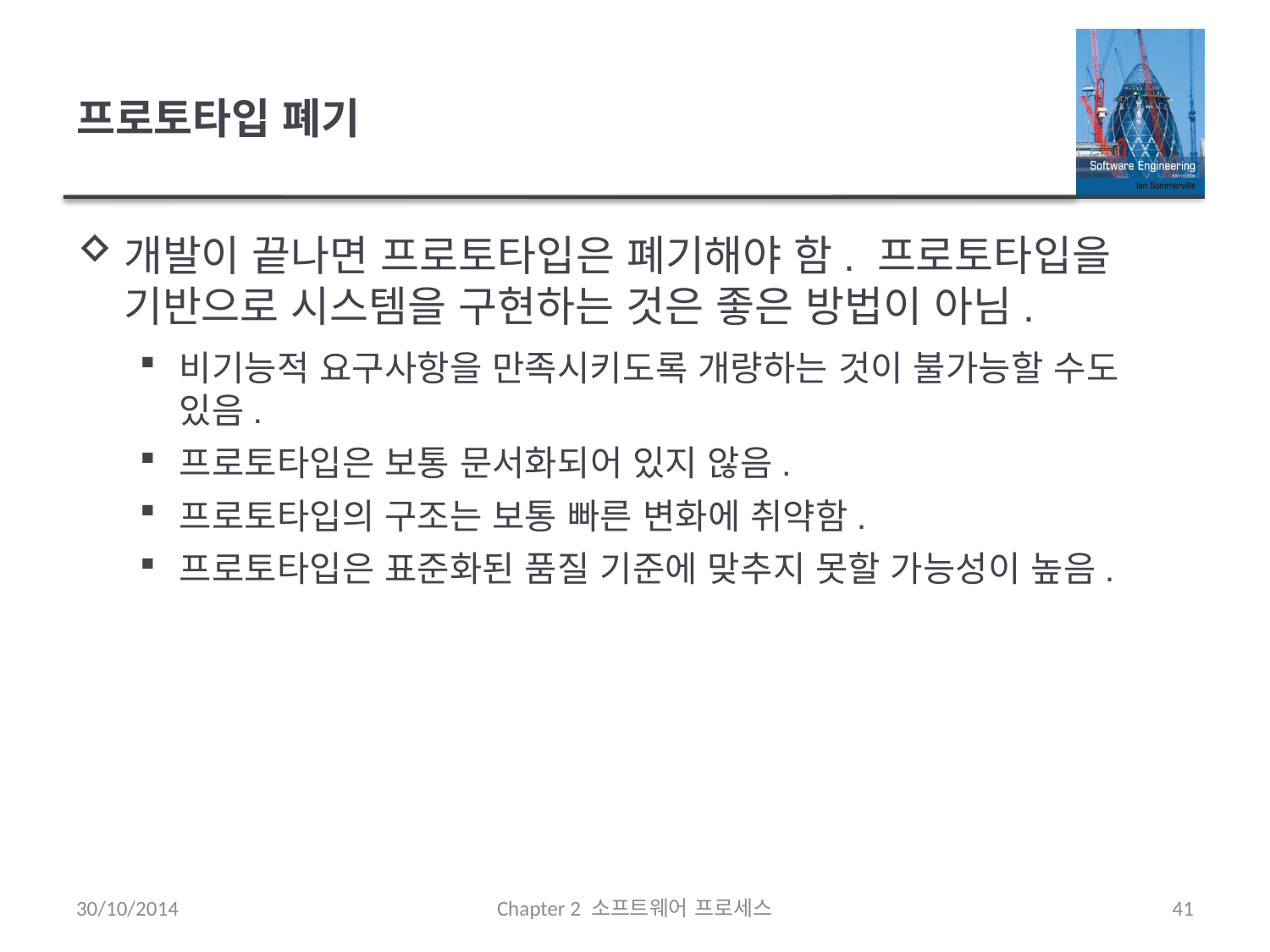

# 프로토타입 폐기
개발이 끝나면 프로토타입은 폐기해야 함. 프로토타입을 기반으로 시스템을 구현하는 것은 좋은 방법이 아님.
비기능적 요구사항을 만족시키도록 개량하는 것이 불가능할 수도 있음.
프로토타입은 보통 문서화되어 있지 않음.
프로토타입의 구조는 보통 빠른 변화에 취약함.
프로토타입은 표준화된 품질 기준에 맞추지 못할 가능성이 높음.
30/10/2014
Chapter 2 소프트웨어 프로세스
41